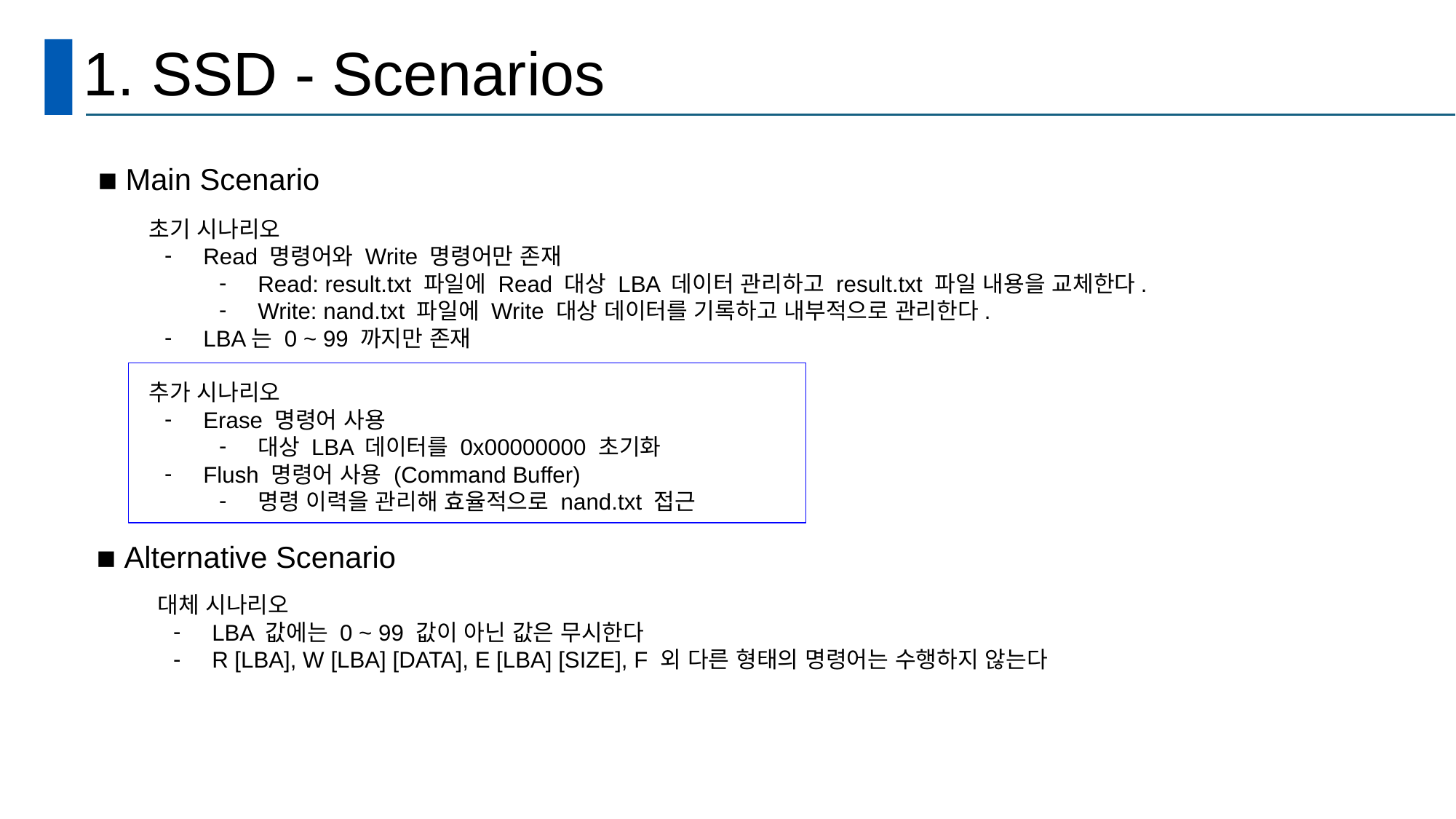

# 1. SSD - Scenarios
◼︎ Main Scenario
초기 시나리오
Read 명령어와 Write 명령어만 존재
Read: result.txt 파일에 Read 대상 LBA 데이터 관리하고 result.txt 파일 내용을 교체한다.
Write: nand.txt 파일에 Write 대상 데이터를 기록하고 내부적으로 관리한다.
LBA는 0 ~ 99 까지만 존재

추가 시나리오
Erase 명령어 사용
대상 LBA 데이터를 0x00000000 초기화
Flush 명령어 사용 (Command Buffer)
명령 이력을 관리해 효율적으로 nand.txt 접근

◼︎ Alternative Scenario
대체 시나리오
LBA 값에는 0 ~ 99 값이 아닌 값은 무시한다
R [LBA], W [LBA] [DATA], E [LBA] [SIZE], F 외 다른 형태의 명령어는 수행하지 않는다